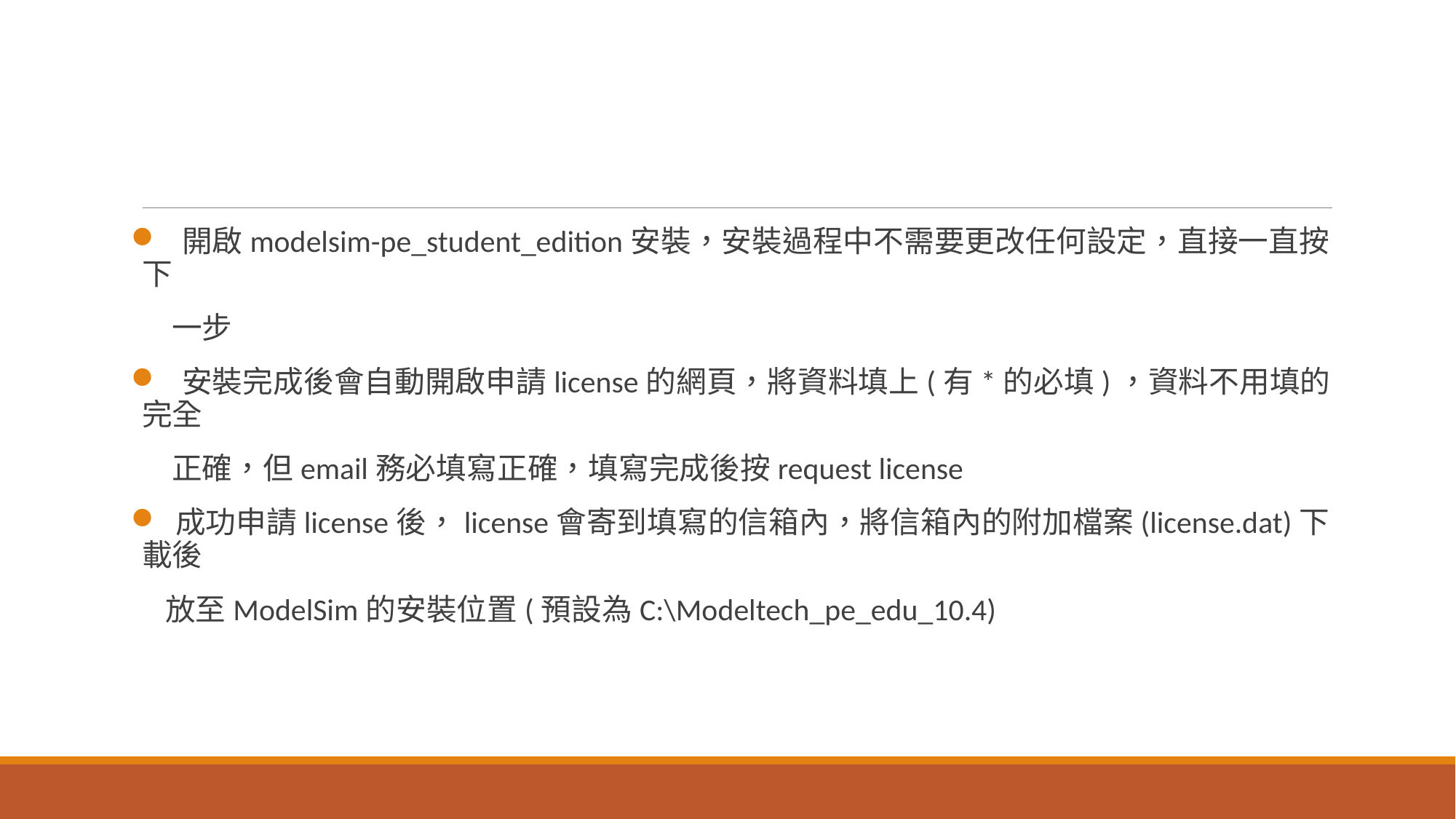

#
  開啟modelsim-pe_student_edition安裝，安裝過程中不需要更改任何設定，直接一直按下
     一步
  安裝完成後會自動開啟申請license的網頁，將資料填上(有*的必填)，資料不用填的完全
     正確，但email務必填寫正確，填寫完成後按request license
 成功申請license後，license會寄到填寫的信箱內，將信箱內的附加檔案(license.dat)下載後
    放至ModelSim的安裝位置(預設為C:\Modeltech_pe_edu_10.4)